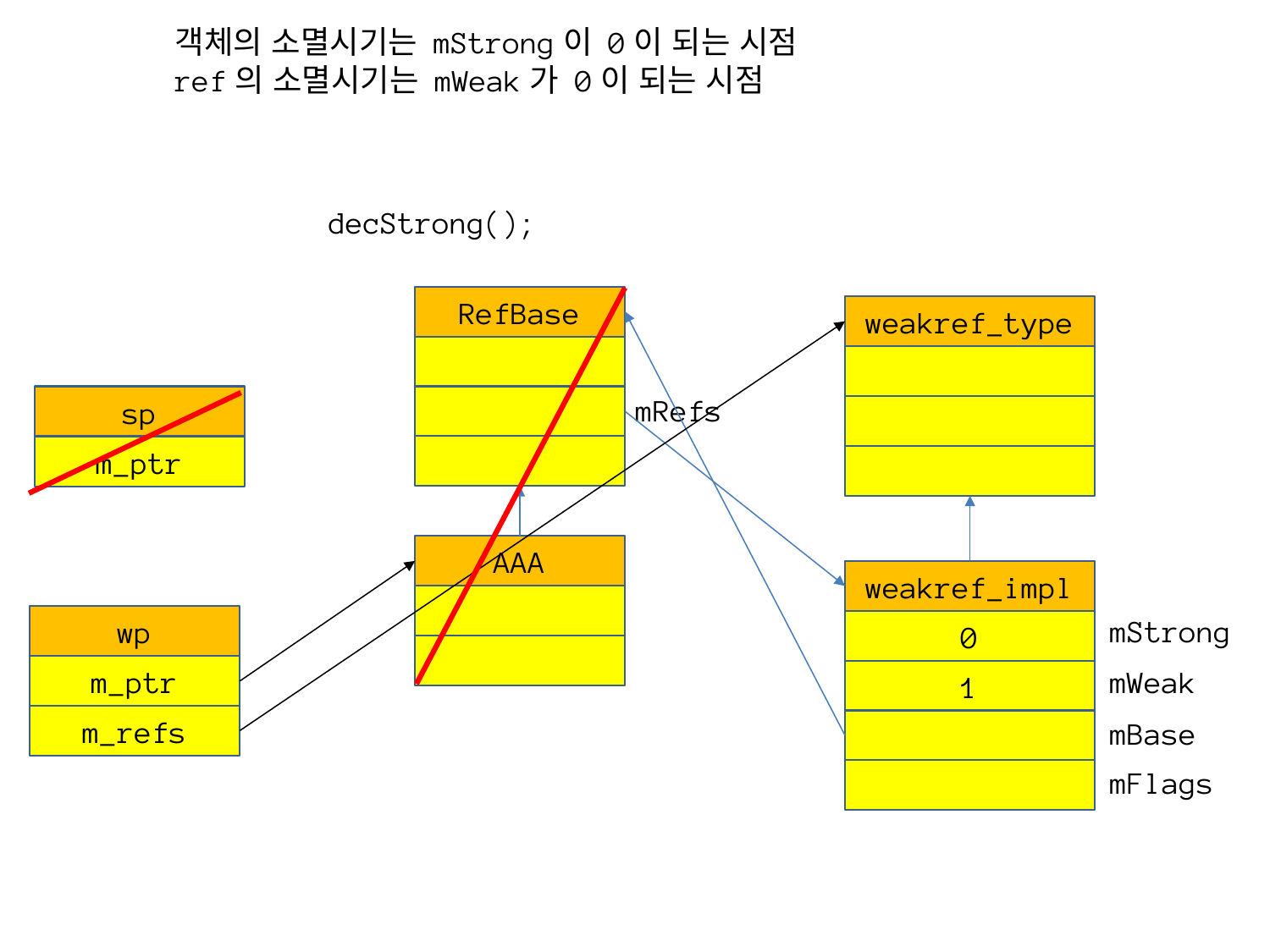

객체의 소멸시기는 mStrong이 0이 되는 시점
ref의 소멸시기는 mWeak가 0이 되는 시점
decStrong();
RefBase
weakref_type

mRefs
sp

m_ptr

AAA
weakref_impl

mStrong
wp
0

m_ptr
mWeak
1
m_refs
mBase

mFlags